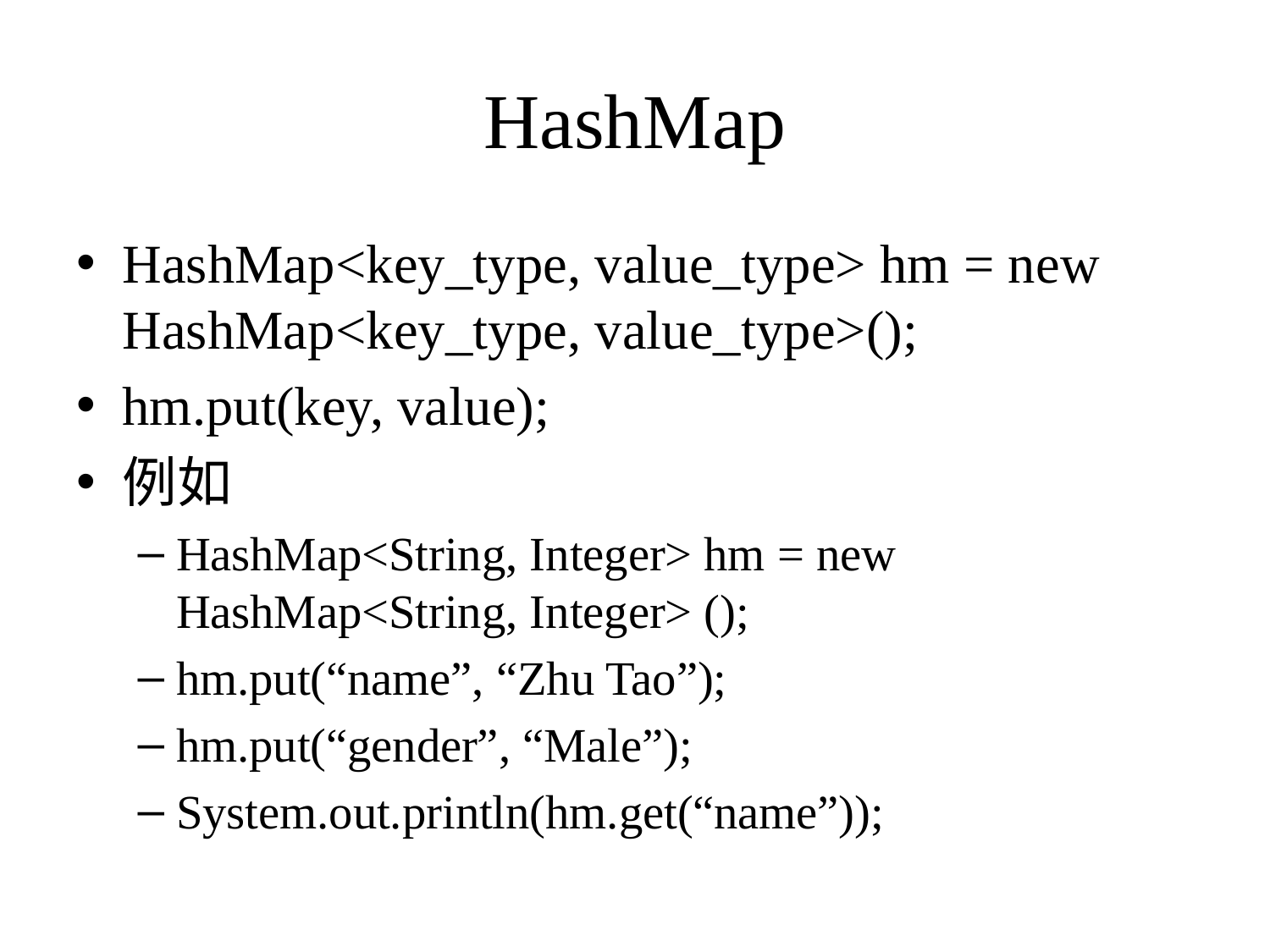

# HashMap
HashMap<key_type, value_type> hm = new HashMap<key_type, value_type>();
hm.put(key, value);
例如
HashMap<String, Integer> hm = new HashMap<String, Integer> ();
hm.put(“name”, “Zhu Tao”);
hm.put(“gender”, “Male”);
System.out.println(hm.get(“name”));